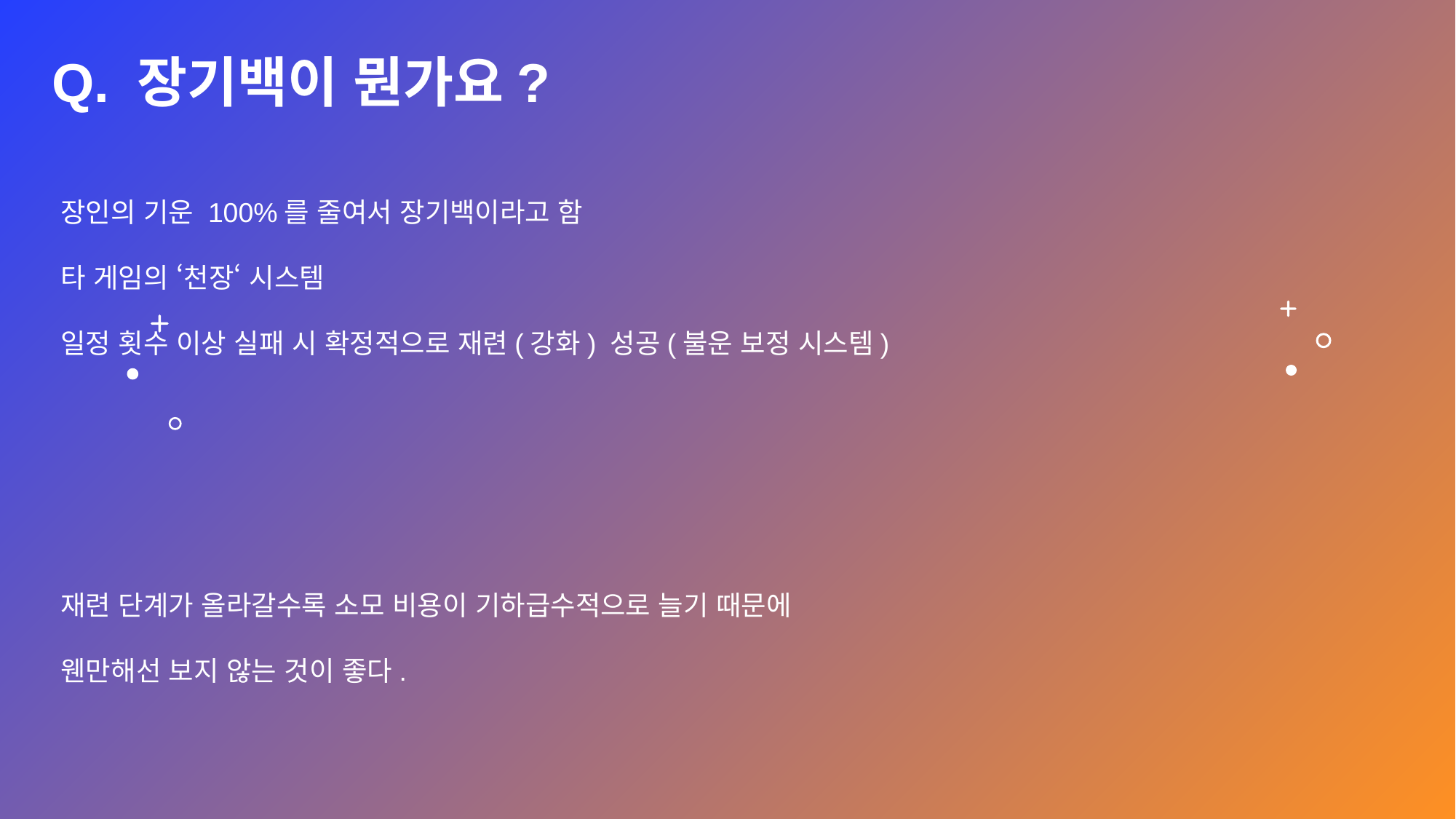

# q. 장기백이 뭔가요?
장인의 기운 100%를 줄여서 장기백이라고 함

타 게임의 ‘천장‘ 시스템

일정 횟수 이상 실패 시 확정적으로 재련(강화) 성공(불운 보정 시스템)

재련 단계가 올라갈수록 소모 비용이 기하급수적으로 늘기 때문에

웬만해선 보지 않는 것이 좋다.